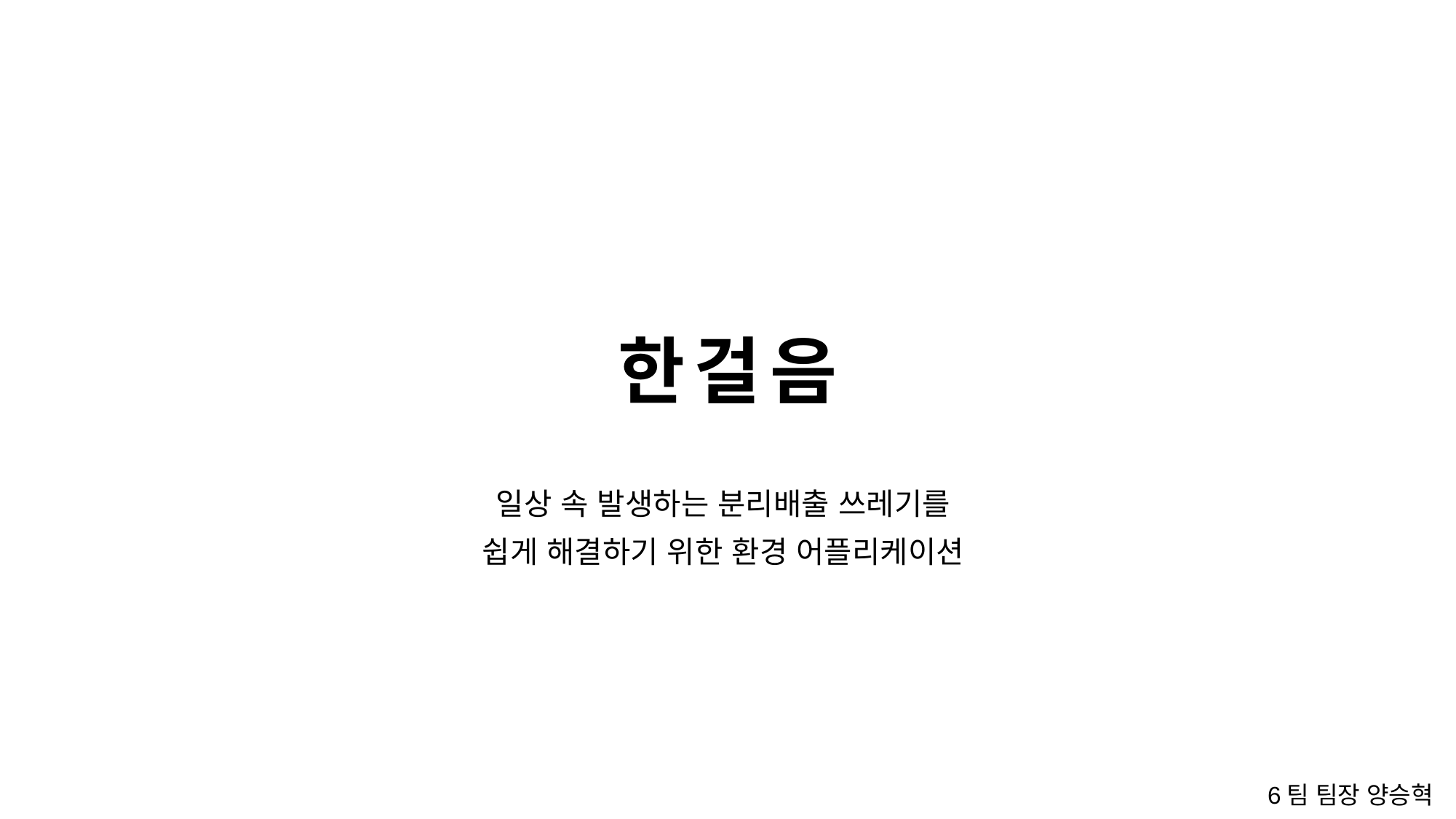

# 한걸음
일상 속 발생하는 분리배출 쓰레기를
쉽게 해결하기 위한 환경 어플리케이션
6팀 팀장 양승혁